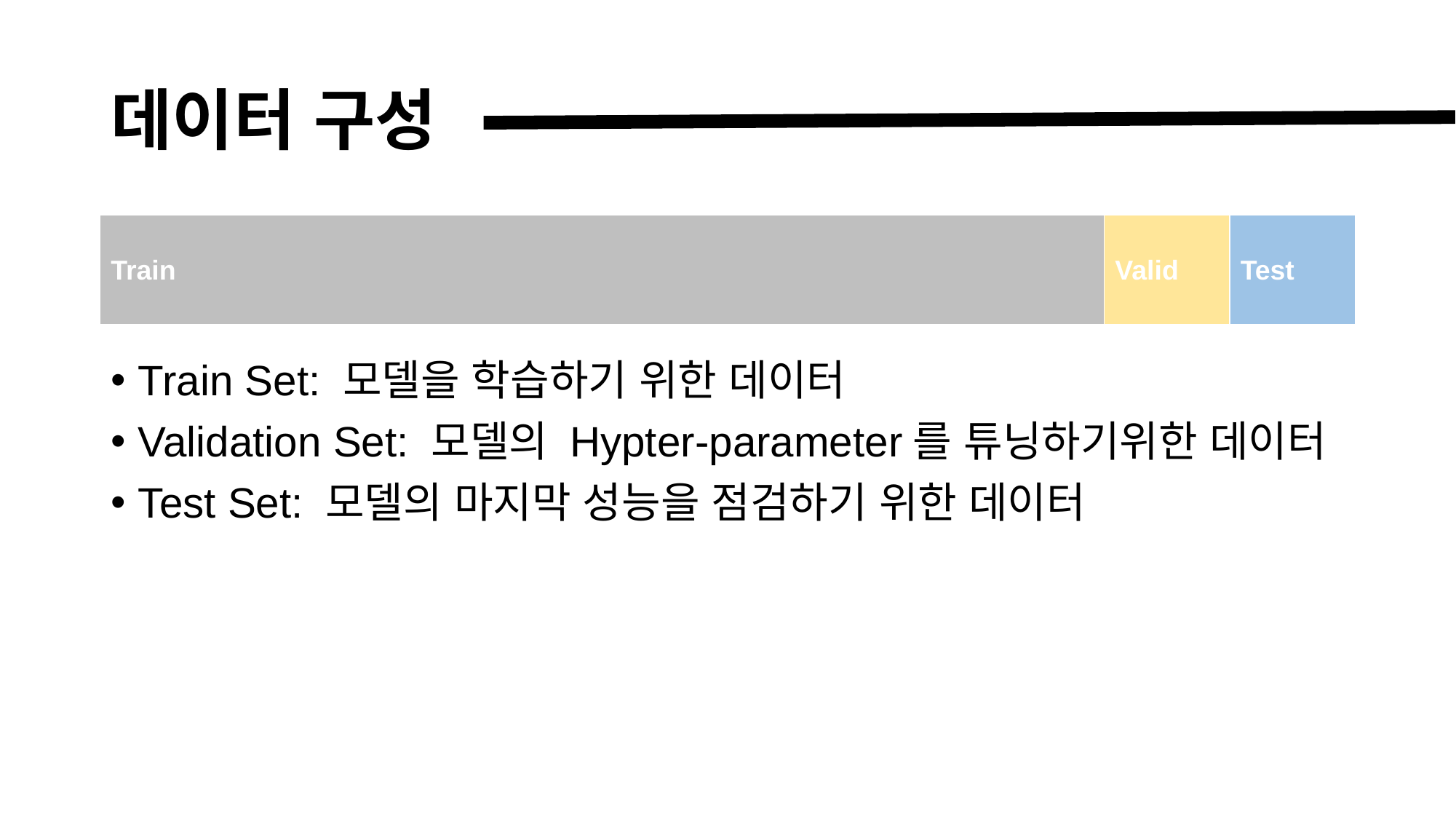

# 데이터 구성
| Train | Valid | Test |
| --- | --- | --- |
Train Set: 모델을 학습하기 위한 데이터
Validation Set: 모델의 Hypter-parameter를 튜닝하기위한 데이터
Test Set: 모델의 마지막 성능을 점검하기 위한 데이터